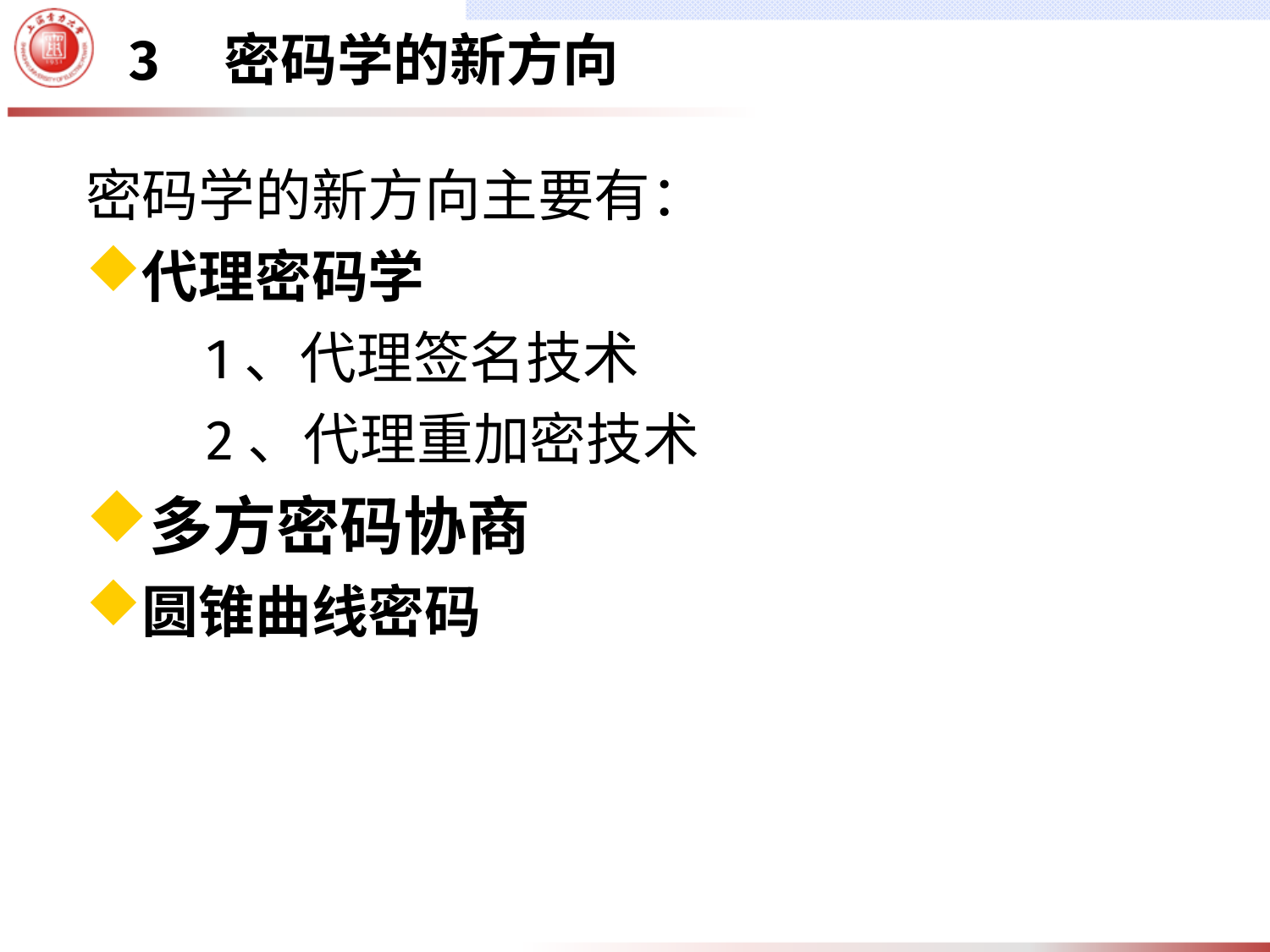

密码学的新方向
3
密码学的新方向主要有：
代理密码学
        1、代理签名技术
        2、代理重加密技术
多方密码协商
圆锥曲线密码